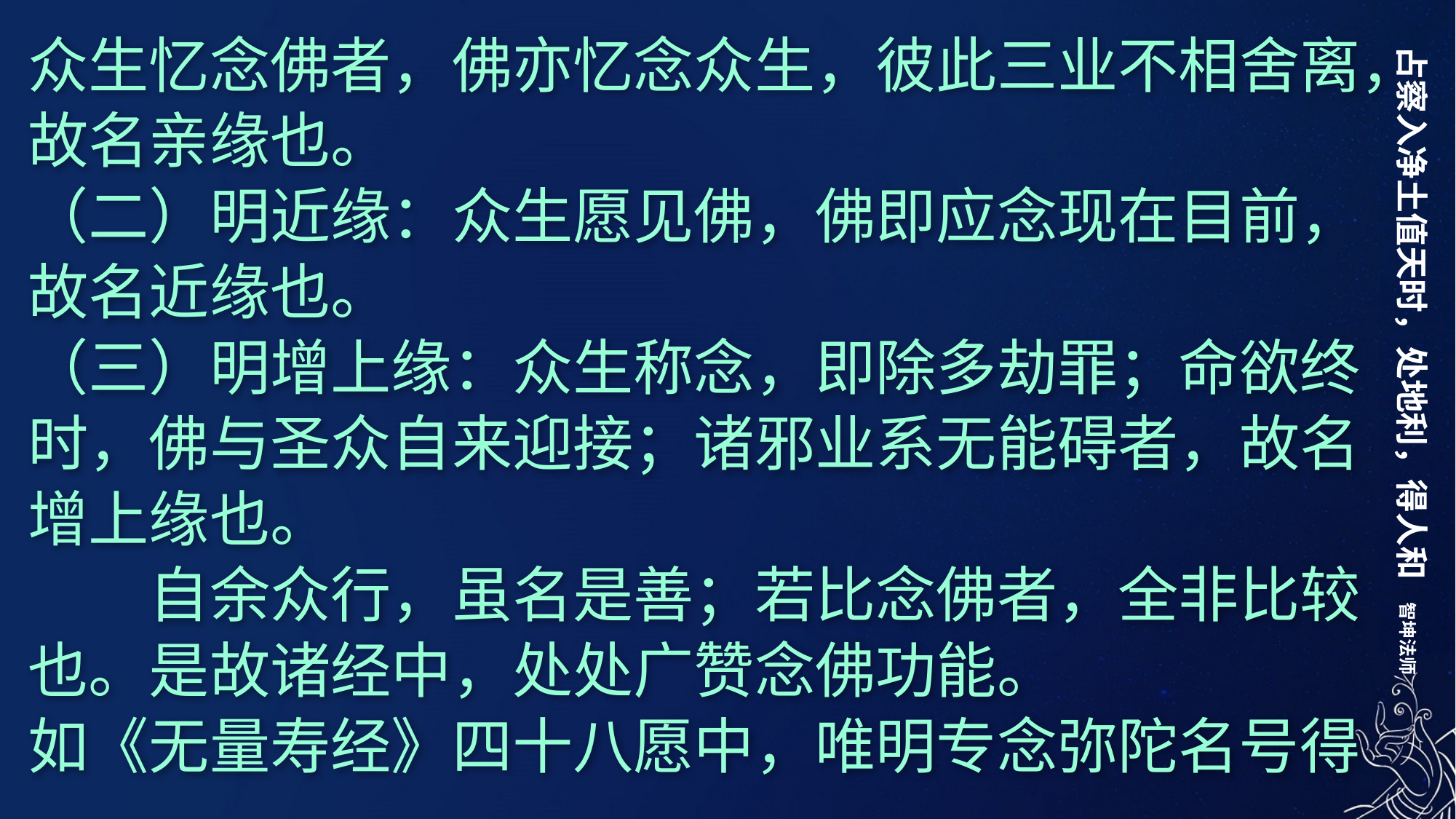

众生忆念佛者，佛亦忆念众生，彼此三业不相舍离，故名亲缘也。
（二）明近缘：众生愿见佛，佛即应念现在目前，故名近缘也。
（三）明增上缘：众生称念，即除多劫罪；命欲终时，佛与圣众自来迎接；诸邪业系无能碍者，故名增上缘也。
　　自余众行，虽名是善；若比念佛者，全非比较也。是故诸经中，处处广赞念佛功能。
如《无量寿经》四十八愿中，唯明专念弥陀名号得